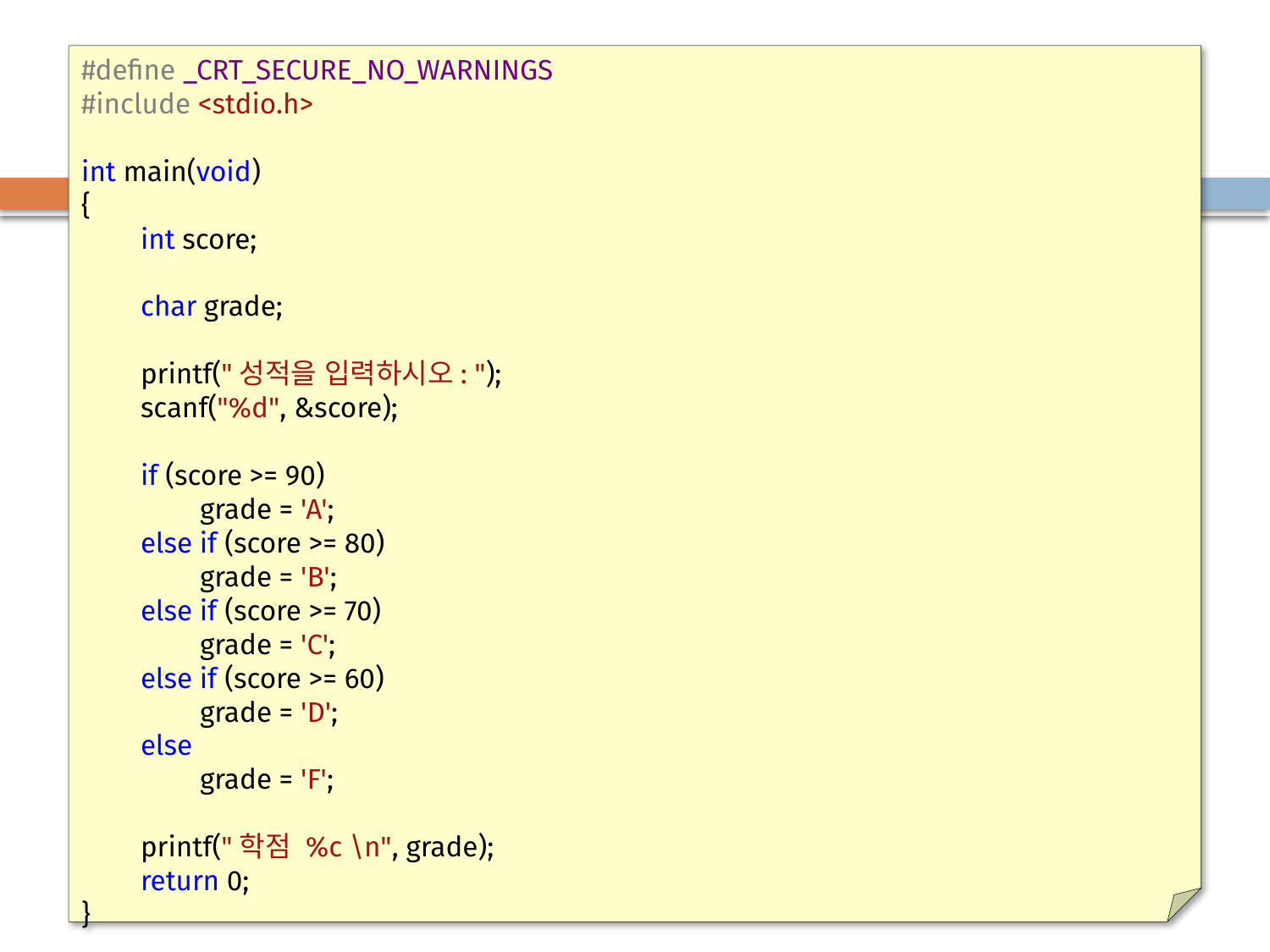

# Sol: 동전 던지기 게임
#define _CRT_SECURE_NO_WARNINGS
#include <stdio.h>

int main(void)
{
        int score;

        char grade;

        printf("성적을 입력하시오: ");
        scanf("%d", &score);

        if (score >= 90)
                grade = 'A';
        else if (score >= 80)
                grade = 'B';
        else if (score >= 70)
                grade = 'C';
        else if (score >= 60)
                grade = 'D';
        else
                grade = 'F';

        printf("학점 %c \n", grade);
        return 0;
}